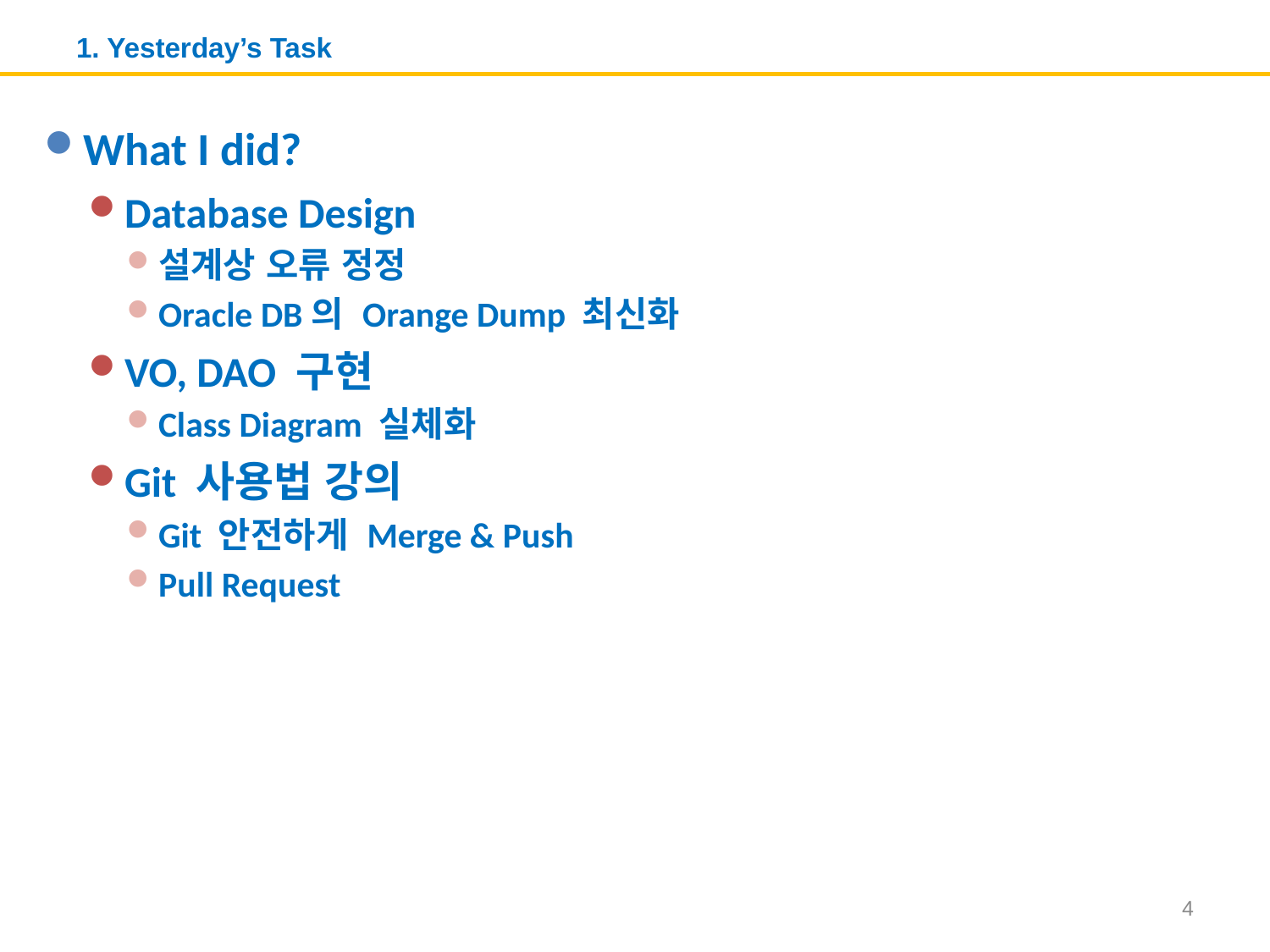

# 1. Yesterday’s Task
What I did?
Database Design
설계상 오류 정정
Oracle DB의 Orange Dump 최신화
VO, DAO 구현
Class Diagram 실체화
Git 사용법 강의
Git 안전하게 Merge & Push
Pull Request

4